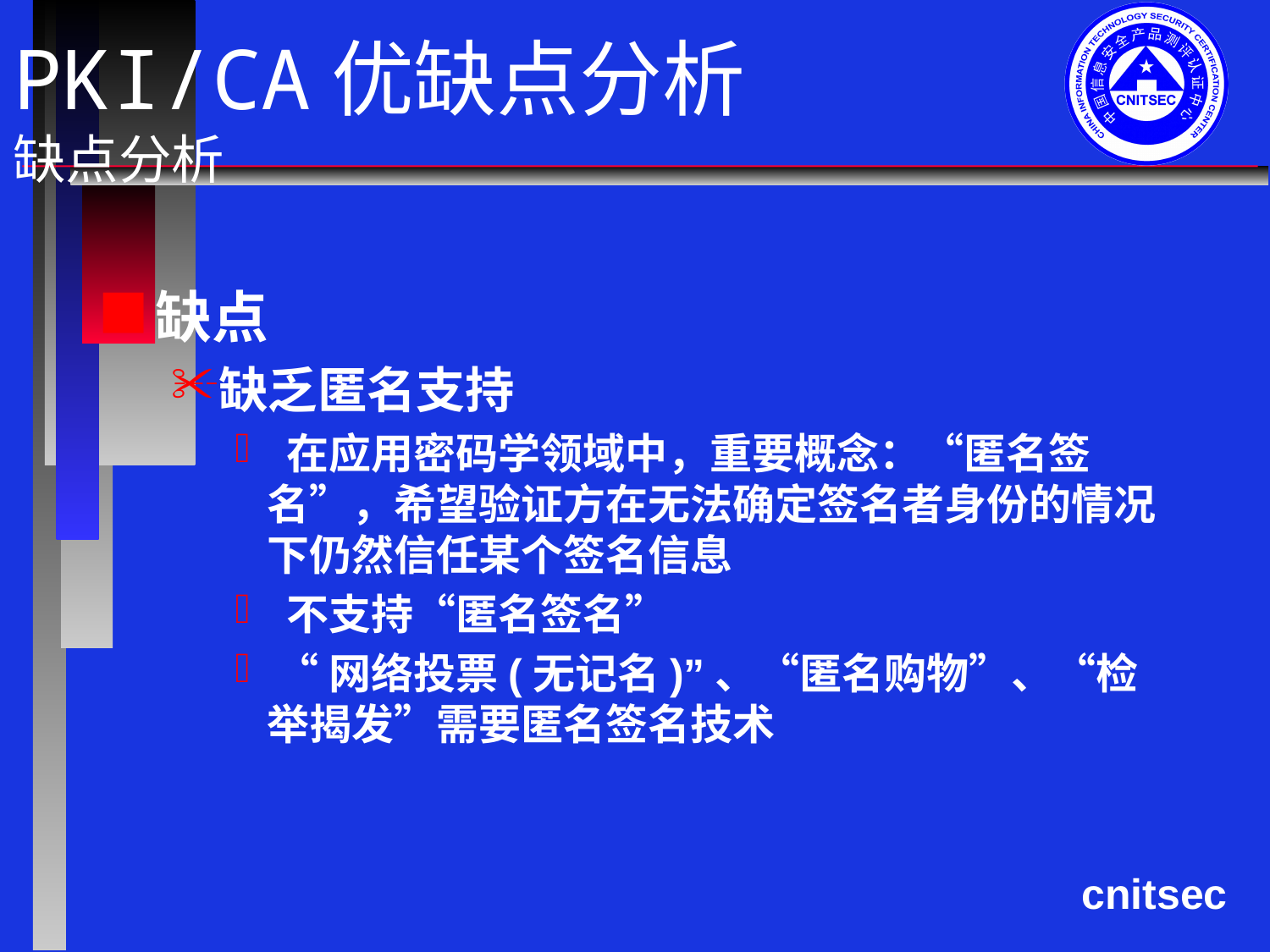

# PKI/CA优缺点分析 缺点分析
缺点
缺乏匿名支持
 在应用密码学领域中，重要概念：“匿名签名”，希望验证方在无法确定签名者身份的情况下仍然信任某个签名信息
 不支持“匿名签名”
 “网络投票(无记名)”、“匿名购物”、“检举揭发”需要匿名签名技术